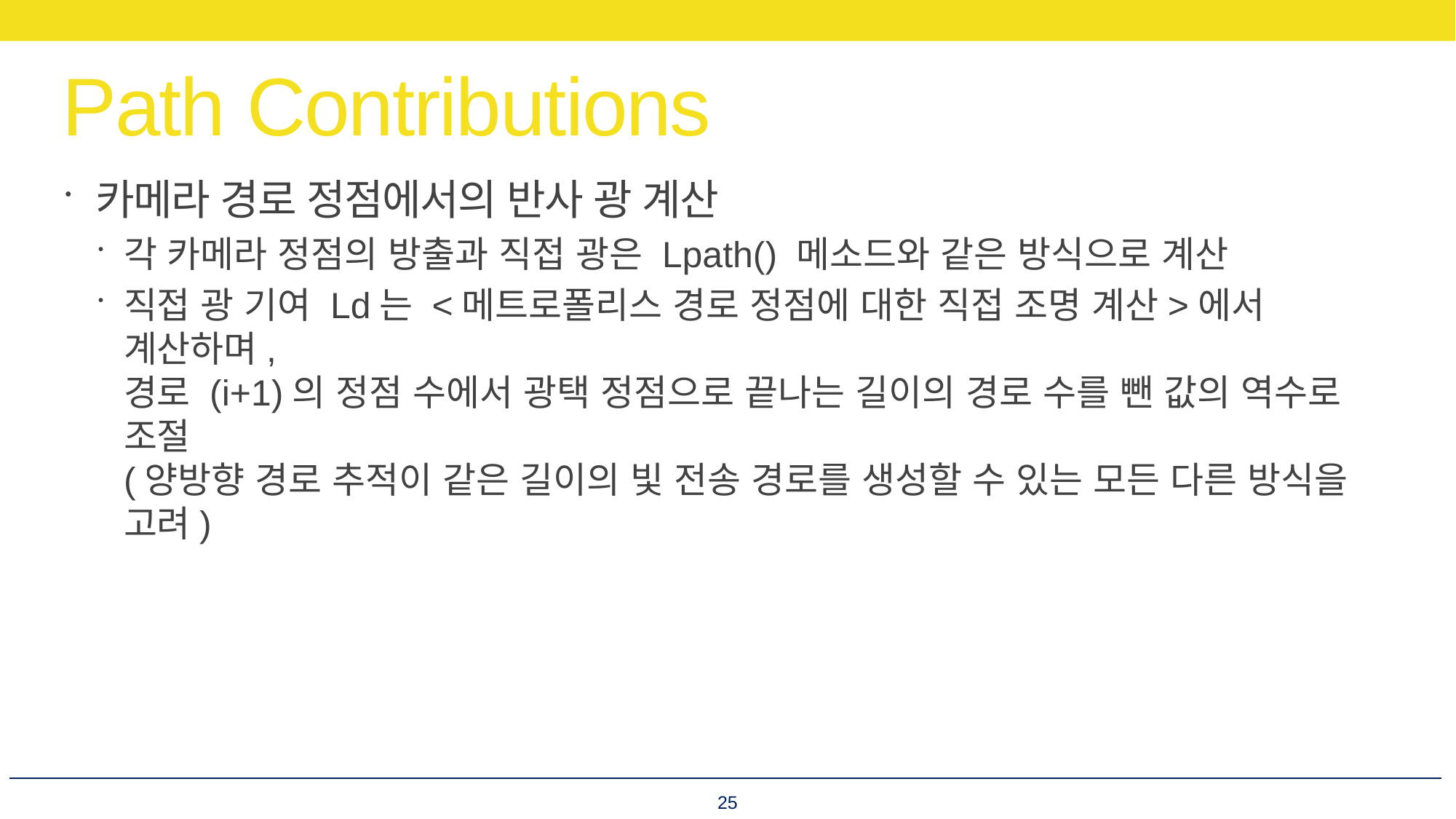

# Path Contributions
카메라 경로 정점에서의 반사 광 계산
각 카메라 정점의 방출과 직접 광은 Lpath() 메소드와 같은 방식으로 계산
직접 광 기여 Ld는 <메트로폴리스 경로 정점에 대한 직접 조명 계산>에서 계산하며,
경로 (i+1)의 정점 수에서 광택 정점으로 끝나는 길이의 경로 수를 뺀 값의 역수로 조절
(양방향 경로 추적이 같은 길이의 빛 전송 경로를 생성할 수 있는 모든 다른 방식을 고려)
25